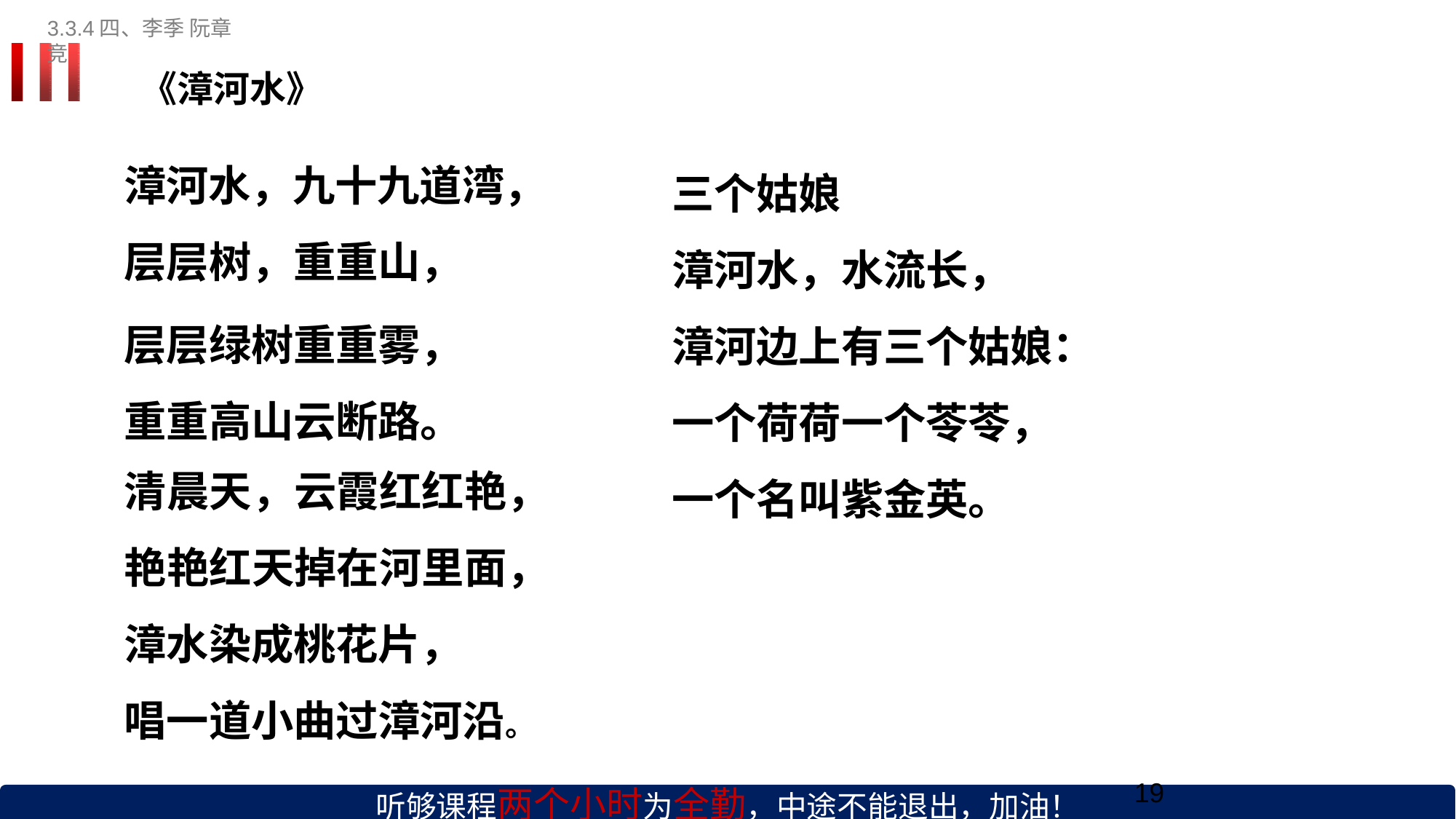

3.3.4四、李季 阮章竞

《漳河水》
# 漳河水，九十九道湾， 层层树，重重山，
层层绿树重重雾， 重重高山云断路。
三个姑娘
漳河水，水流长，
漳河边上有三个姑娘： 一个荷荷一个苓苓，  一个名叫紫金英。
清晨天，云霞红红艳， 艳艳红天掉在河里面， 漳水染成桃花片，
唱一道小曲过漳河沿。
19

听够课程两个小时为全勤，中途不能退出，加油！